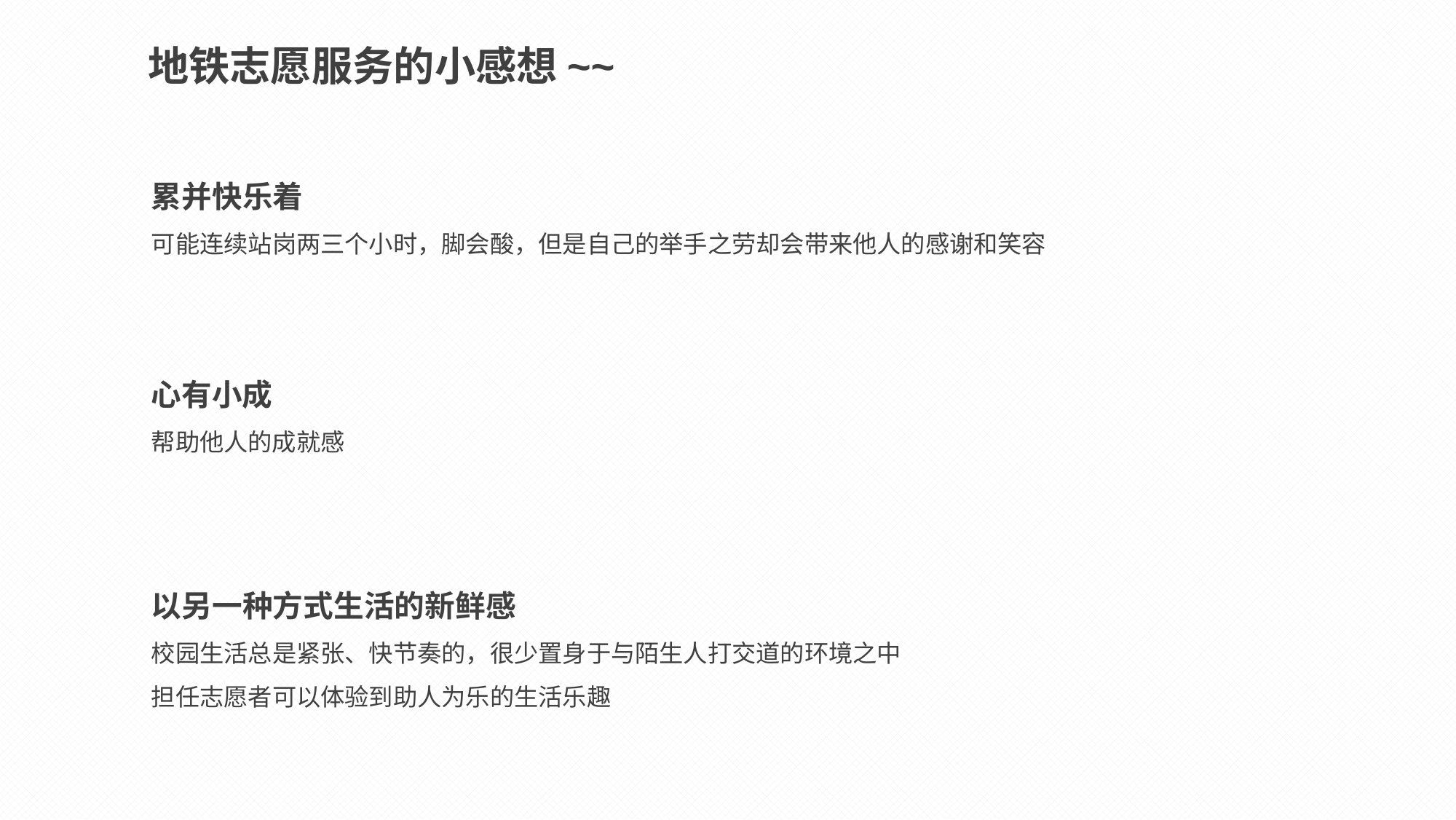

地铁志愿服务的小感想~~
累并快乐着
可能连续站岗两三个小时，脚会酸，但是自己的举手之劳却会带来他人的感谢和笑容
心有小成
帮助他人的成就感
以另一种方式生活的新鲜感
校园生活总是紧张、快节奏的，很少置身于与陌生人打交道的环境之中
担任志愿者可以体验到助人为乐的生活乐趣